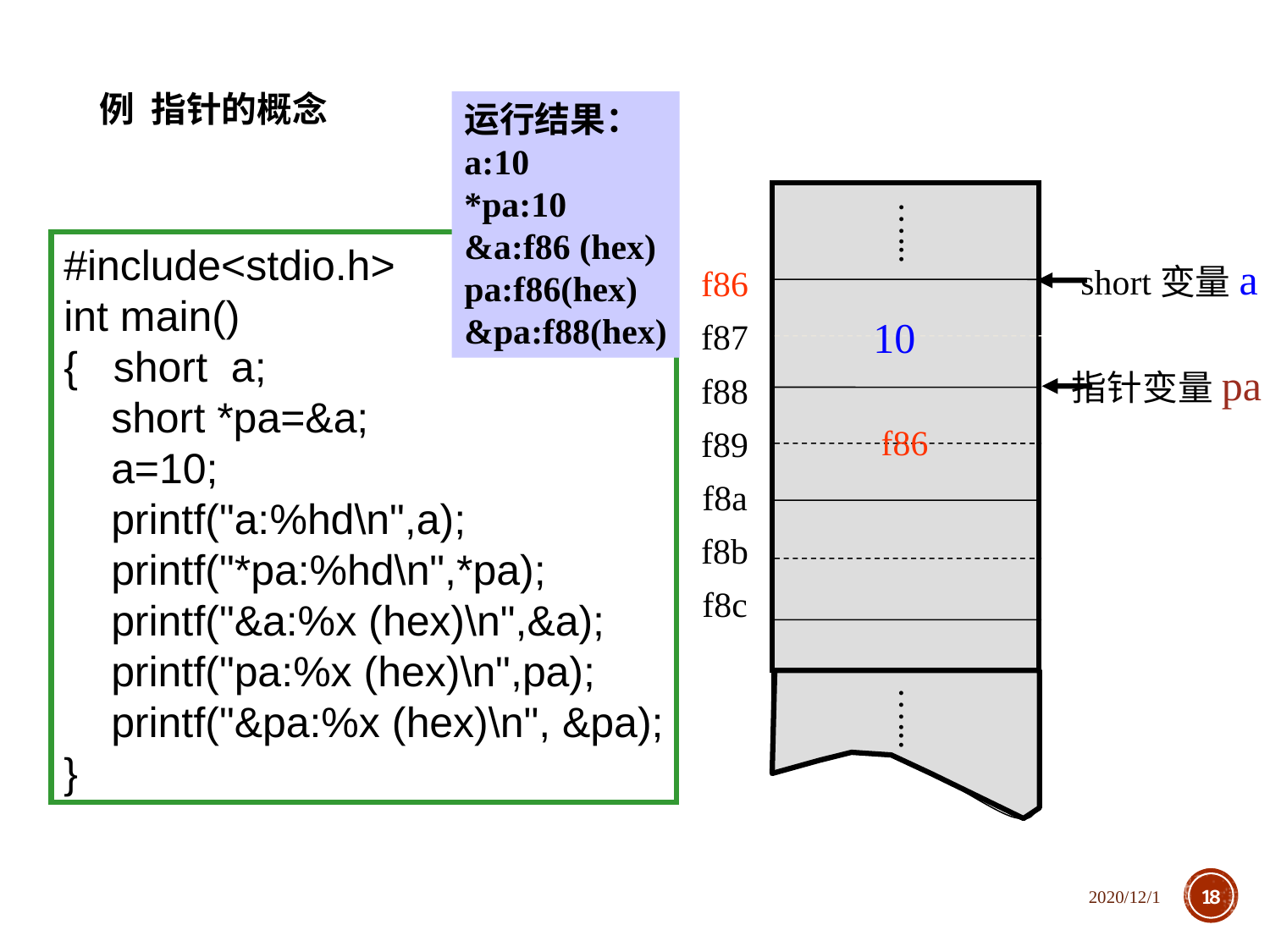

例  指针的概念
运行结果：
a:10
*pa:10
&a:f86 (hex)
pa:f86(hex)
&pa:f88(hex)

…...
short变量a
f86

10
f87

指针变量pa
f88

f86
f89

f8a

f8b

f8c

…...

#include<stdio.h>
int main()
{   short  a;
    short *pa=&a;
    a=10;
    printf("a:%hd\n",a);
    printf("*pa:%hd\n",*pa);
    printf("&a:%x (hex)\n",&a);
    printf("pa:%x (hex)\n",pa);
    printf("&pa:%x (hex)\n", &pa);
}
2020/12/1
18